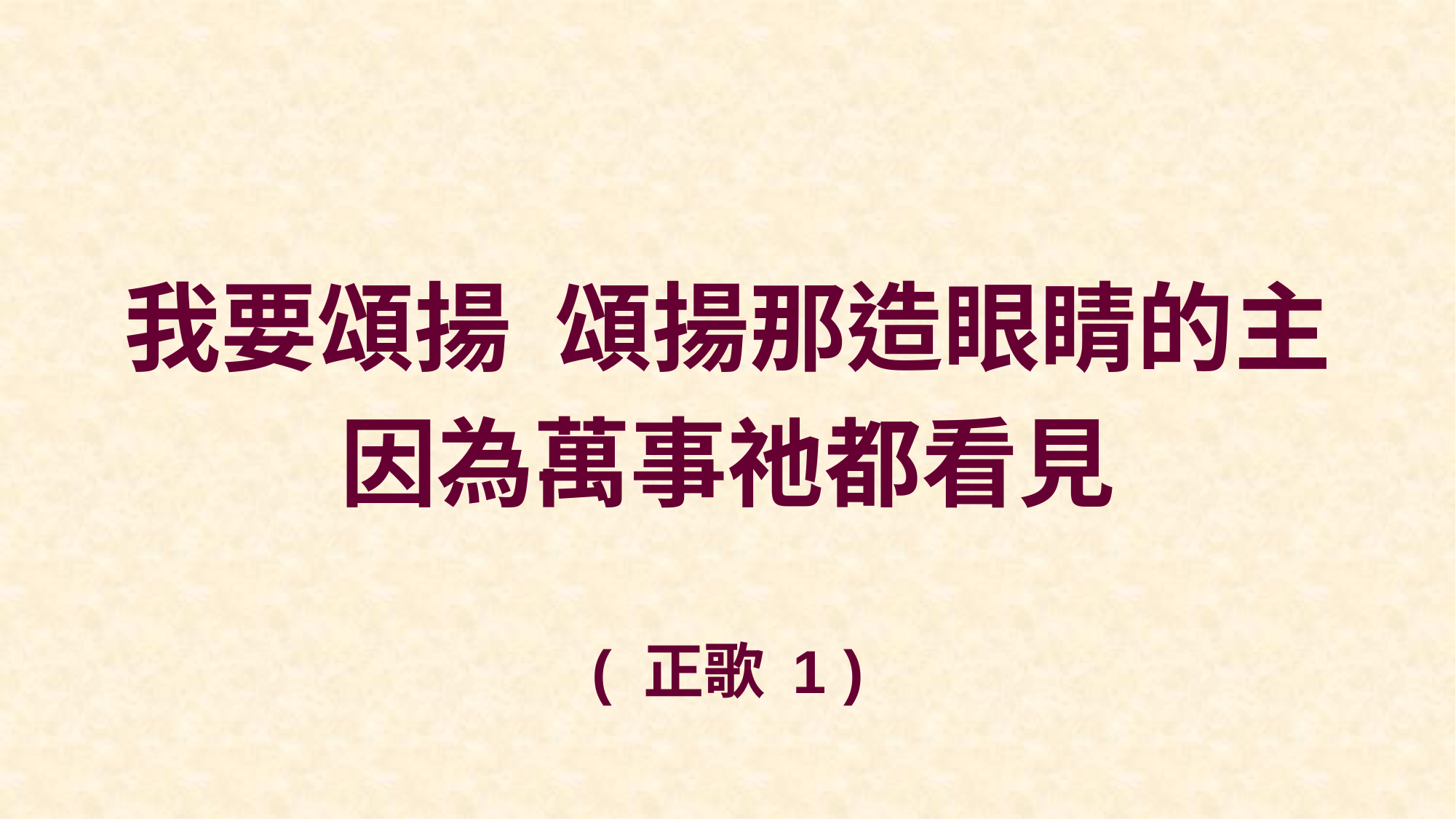

我要頌揚  頌揚那造眼睛的主
因為萬事祂都看見
( 正歌 1 )